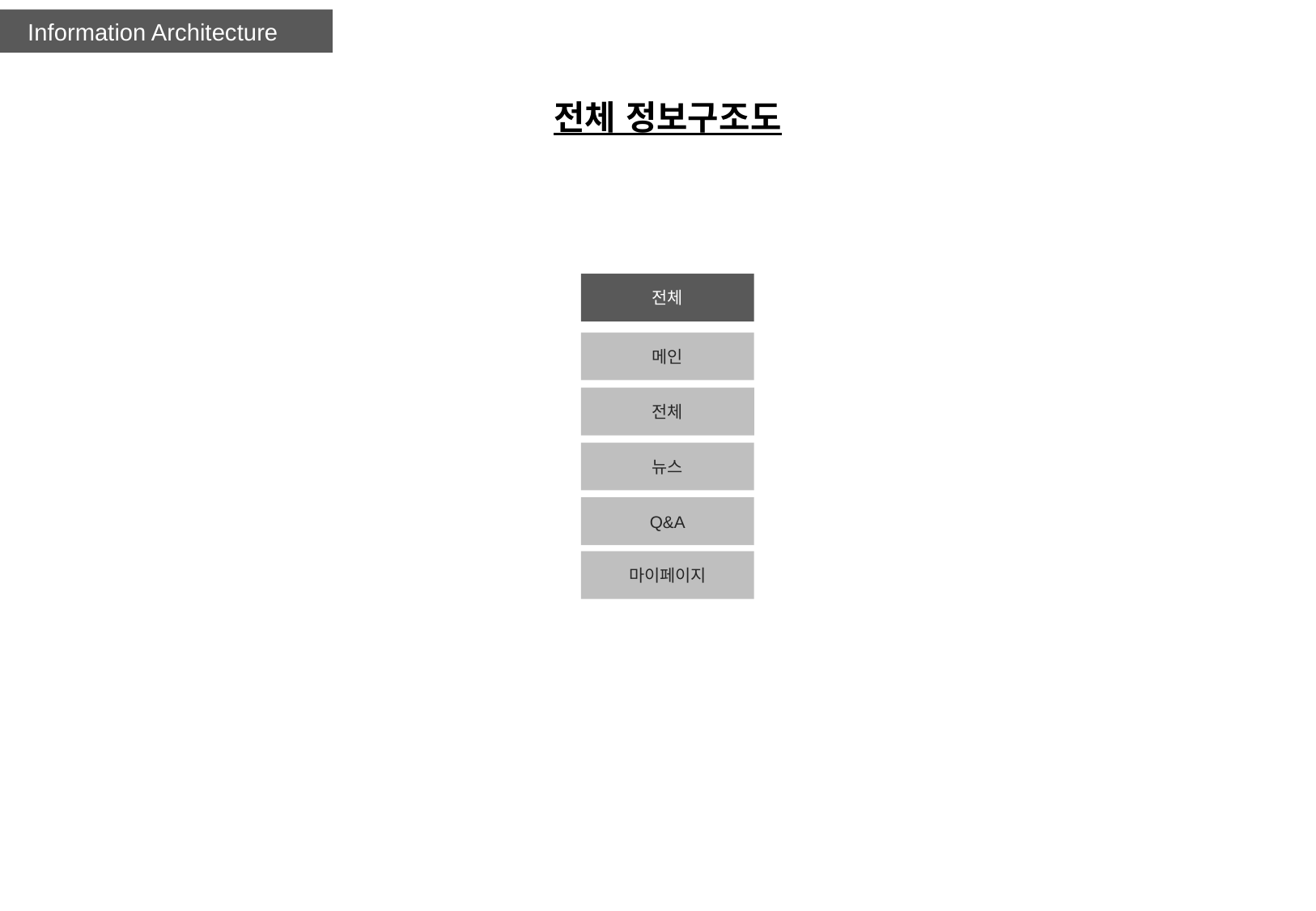

전체 정보구조도
전체
메인
전체
뉴스
Q&A
마이페이지